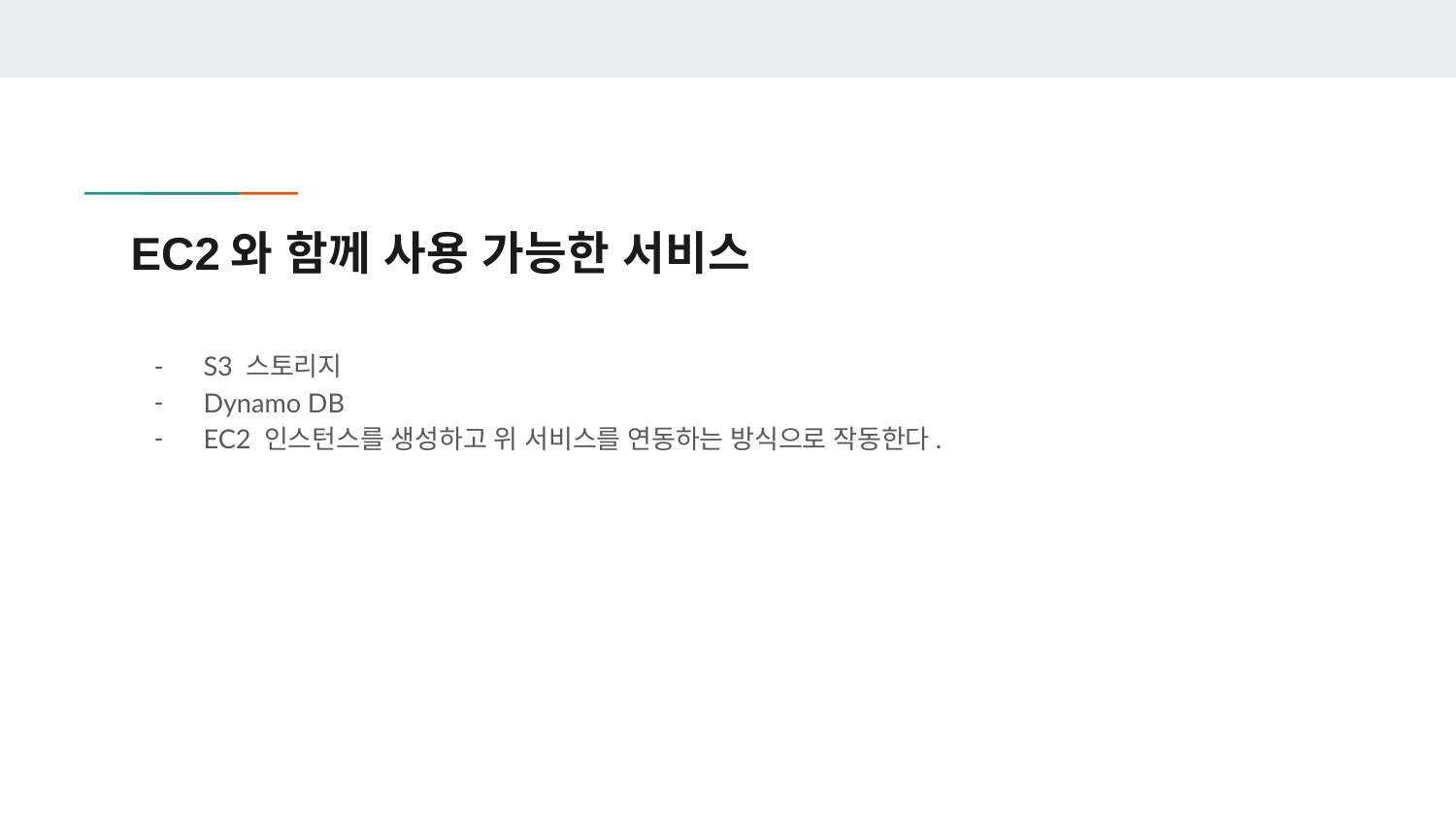

# EC2와 함께 사용 가능한 서비스
S3 스토리지
Dynamo DB
EC2 인스턴스를 생성하고 위 서비스를 연동하는 방식으로 작동한다.